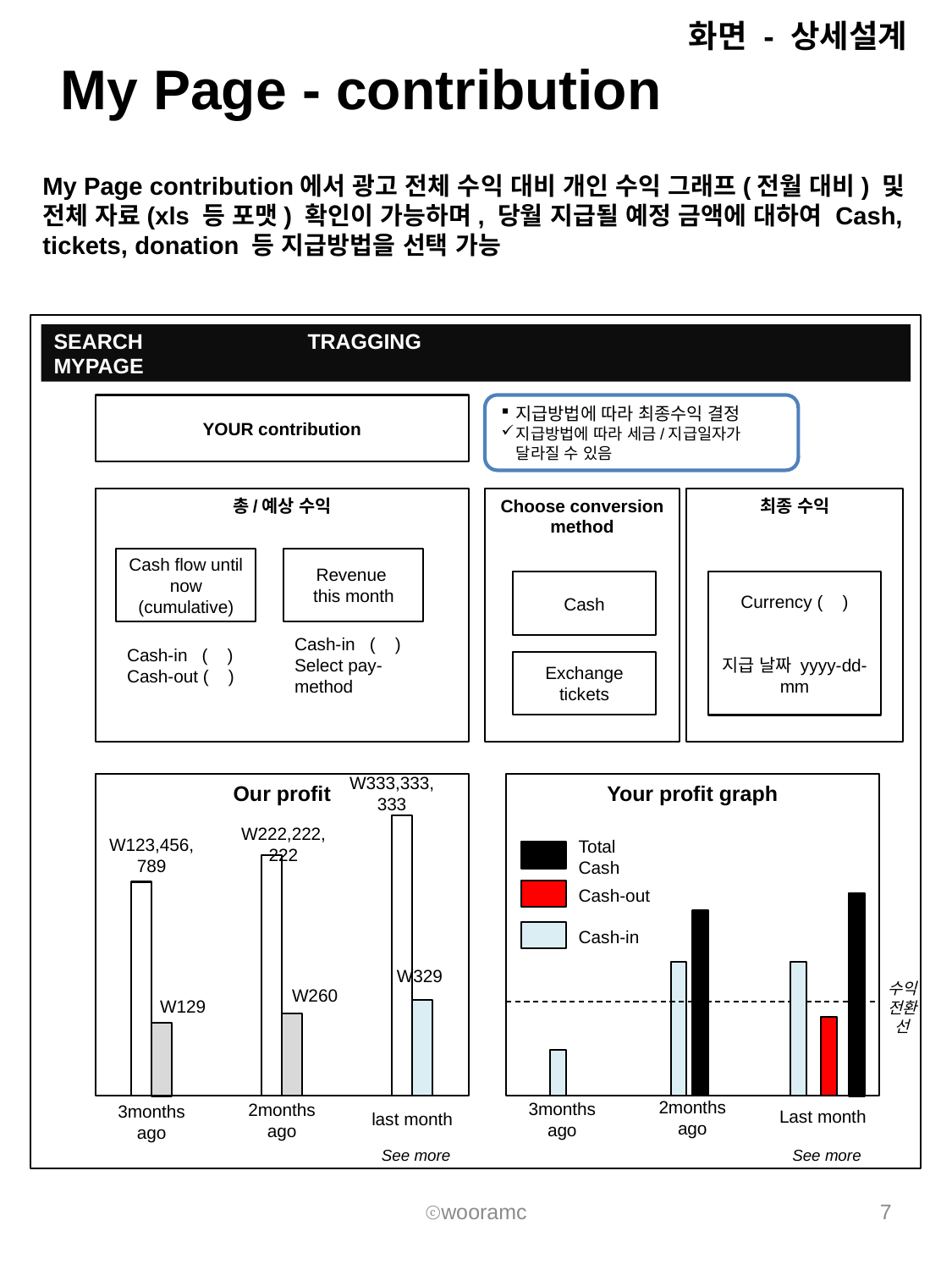

화면 - 상세설계
# My Page - contribution
My Page contribution에서 광고 전체 수익 대비 개인 수익 그래프(전월 대비) 및 전체 자료(xls 등 포맷) 확인이 가능하며, 당월 지급될 예정 금액에 대하여 Cash, tickets, donation 등 지급방법을 선택 가능

SEARCH		TRAGGING				MYPAGE
YOUR contribution
지급방법에 따라 최종수익 결정
지급방법에 따라 세금/지급일자가 달라질 수 있음
총/예상 수익

최종 수익

Choose conversion method
Cash flow until now
(cumulative)
Revenue
this month
Cash
Currency (    )

지급 날짜 yyyy-dd-mm
Cash-in   (    )
Cash-out (    )
Cash-in   (    )
Select pay-method
Exchange
tickets
Our profit
Your profit graph
W333,333,333

W222,222,222
W123,456,789

Total Cash

Cash-out

Cash-in
W329

수익
전환선
W260
W129

Last month
2months ago
last month
3months ago
2months ago
3months ago
See more
See more
ⓒwooramc
7